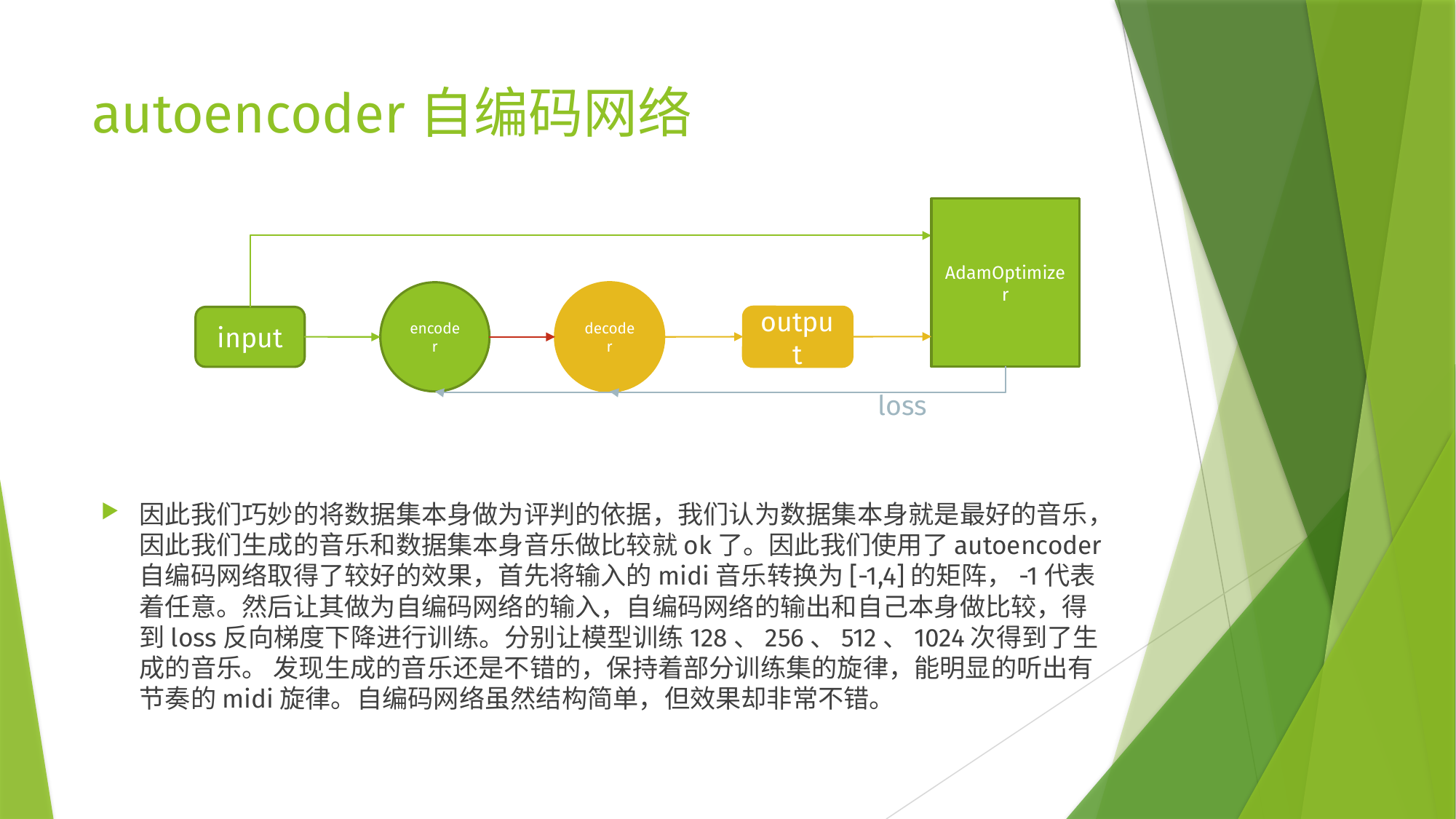

# autoencoder自编码网络
AdamOptimizer
encoder
decoder
output
input
loss
因此我们巧妙的将数据集本身做为评判的依据，我们认为数据集本身就是最好的音乐，因此我们生成的音乐和数据集本身音乐做比较就ok了。因此我们使用了autoencoder自编码网络取得了较好的效果，首先将输入的midi音乐转换为[-1,4]的矩阵，-1代表着任意。然后让其做为自编码网络的输入，自编码网络的输出和自己本身做比较，得到loss反向梯度下降进行训练。分别让模型训练128、256、512、1024次得到了生成的音乐。 发现生成的音乐还是不错的，保持着部分训练集的旋律，能明显的听出有节奏的midi旋律。自编码网络虽然结构简单，但效果却非常不错。